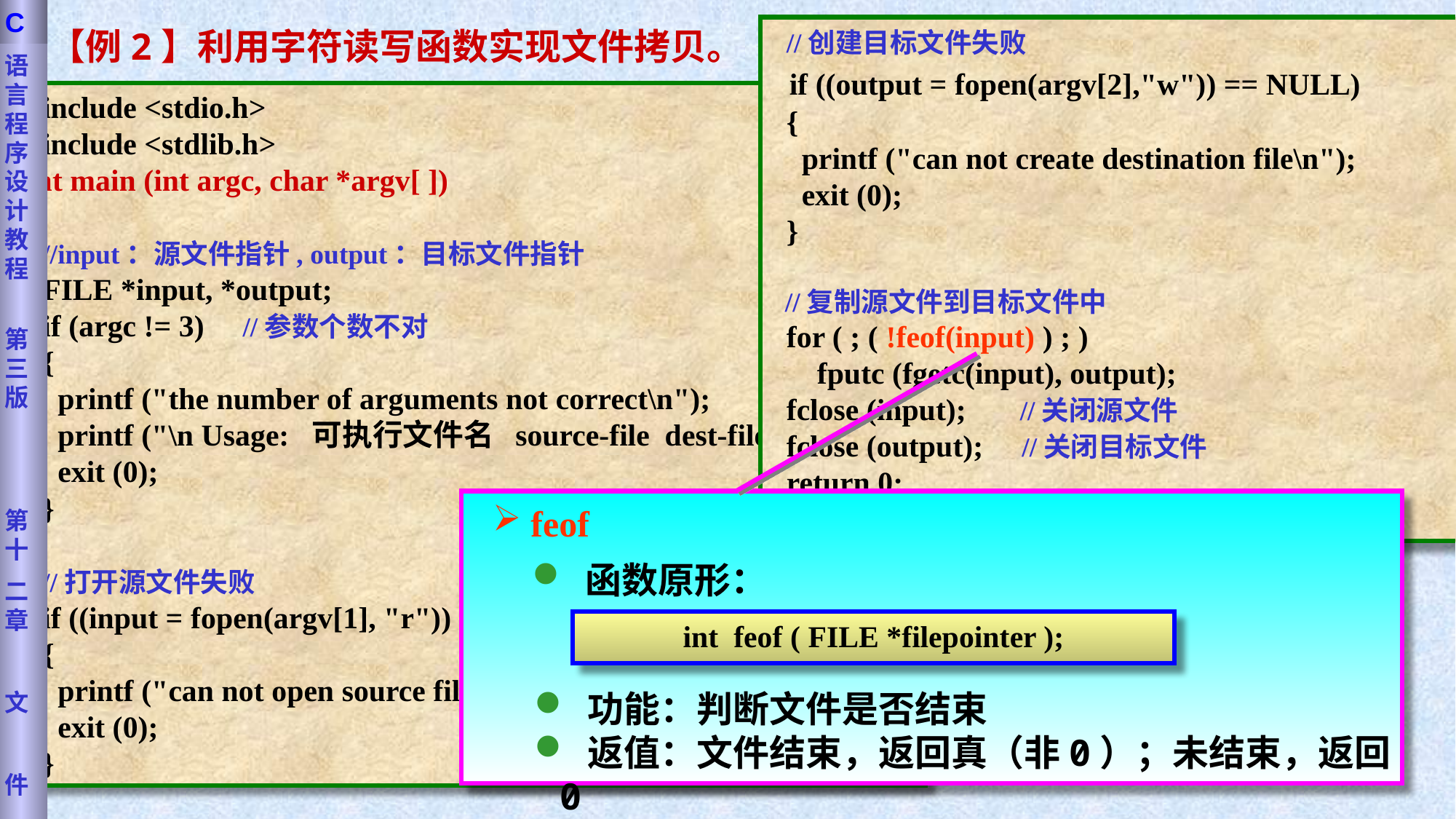

语言程序设计教程
第三版

第十
二章

文

件
C
  //创建目标文件失败
  if ((output = fopen(argv[2],"w")) == NULL)
  {
    printf ("can not create destination file\n");
    exit (0);
  }

  //复制源文件到目标文件中
  for ( ; ( !feof(input) ) ; )
      fputc (fgetc(input), output);
  fclose (input);       //关闭源文件
  fclose (output);     //关闭目标文件
  return 0;
}
【例2】利用字符读写函数实现文件拷贝。
#include <stdio.h>
#include <stdlib.h>
int main (int argc, char *argv[ ])
{
  //input：源文件指针, output：目标文件指针
  FILE *input, *output;
  if (argc != 3)     //参数个数不对
  {
    printf ("the number of arguments not correct\n");
    printf ("\n Usage:  可执行文件名  source-file  dest-file");
    exit (0);
  }

  //打开源文件失败
  if ((input = fopen(argv[1], "r")) == NULL)
  {
    printf ("can not open source file\n");
    exit (0);
  }

 feof
 函数原形：
int  feof ( FILE *filepointer );
 功能：判断文件是否结束
 返值：文件结束，返回真（非0）；未结束，返回0